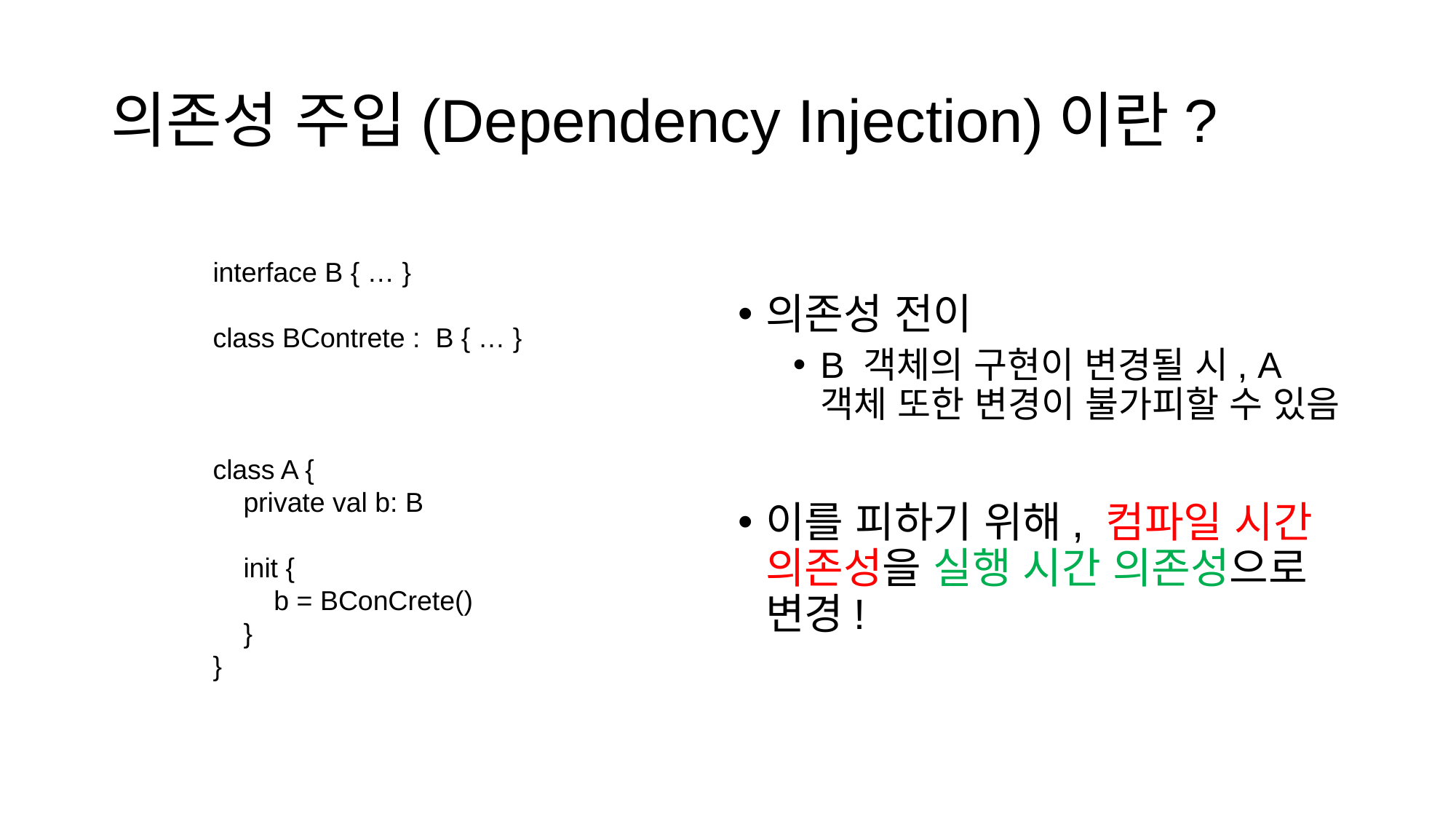

# 의존성 주입(Dependency Injection)이란?
interface B { … }

class BContrete :  B { … }
의존성 전이
B 객체의 구현이 변경될 시, A 객체 또한 변경이 불가피할 수 있음

이를 피하기 위해, 컴파일 시간 의존성을 실행 시간 의존성으로 변경!
class A {
    private val b: B

    init {
        b = BConCrete()
    }
}